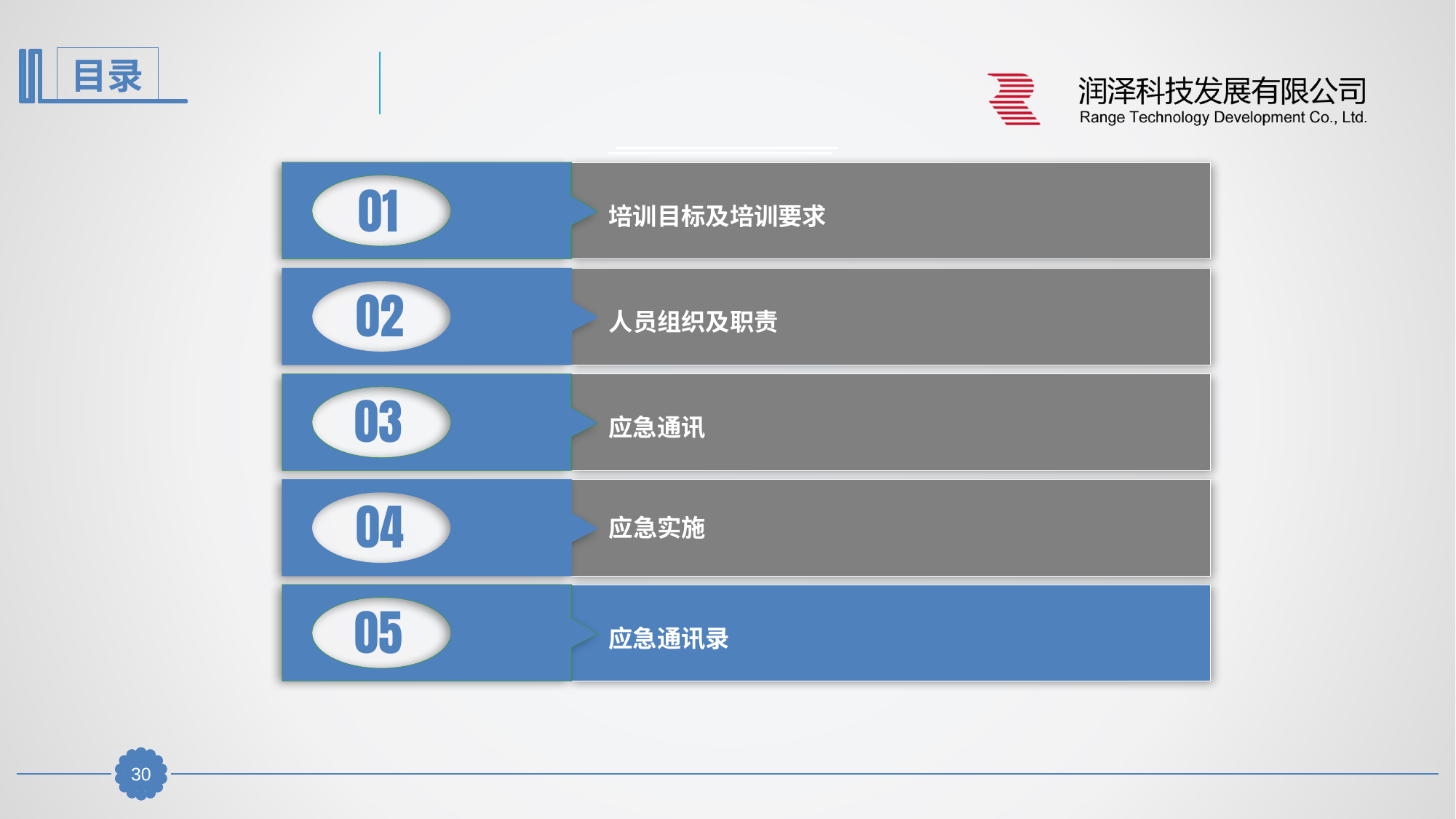

01
培训目标及培训要求

02
人员组织及职责

03
应急通讯

04
应急实施

05
应急通讯录
30